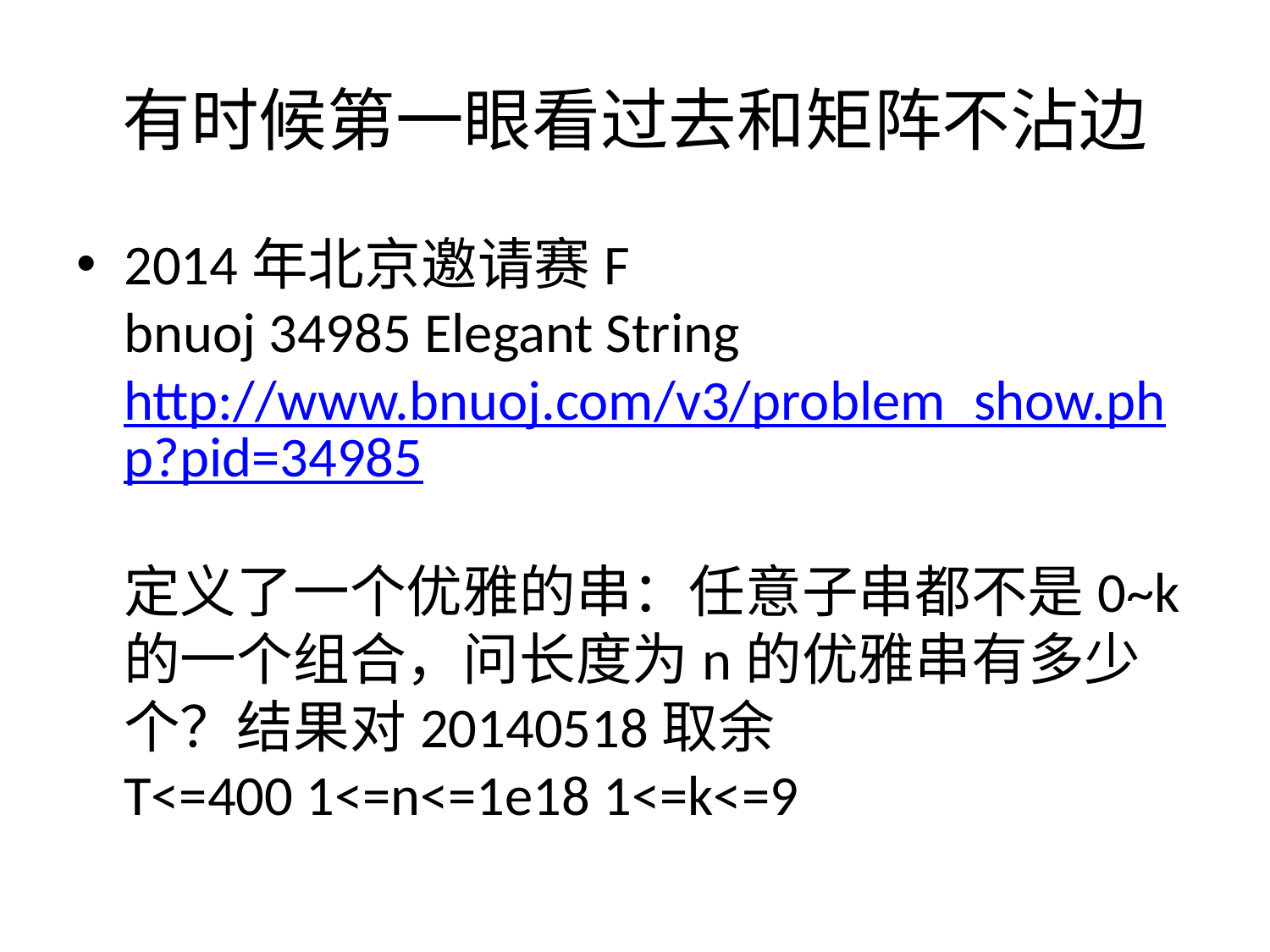

# 有时候第一眼看过去和矩阵不沾边
2014年北京邀请赛F
bnuoj 34985 Elegant String
http://www.bnuoj.com/v3/problem_show.php?pid=34985
定义了一个优雅的串：任意子串都不是0~k的一个组合，问长度为n的优雅串有多少个？结果对20140518取余
T<=400 1<=n<=1e18 1<=k<=9